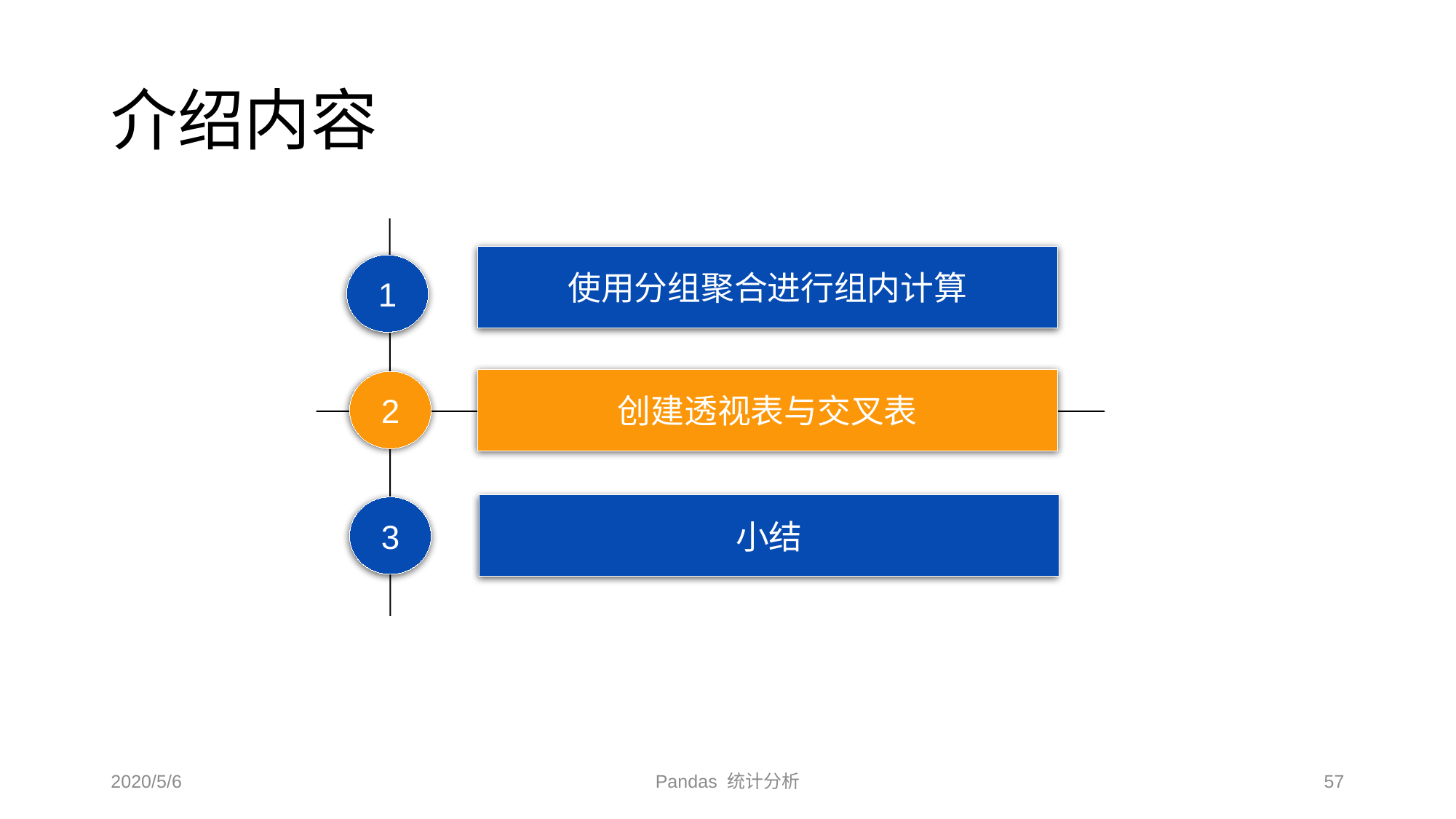

# 介绍内容
使用分组聚合进行组内计算
1
创建透视表与交叉表
2

小结
3
2020/5/6
Pandas 统计分析
57